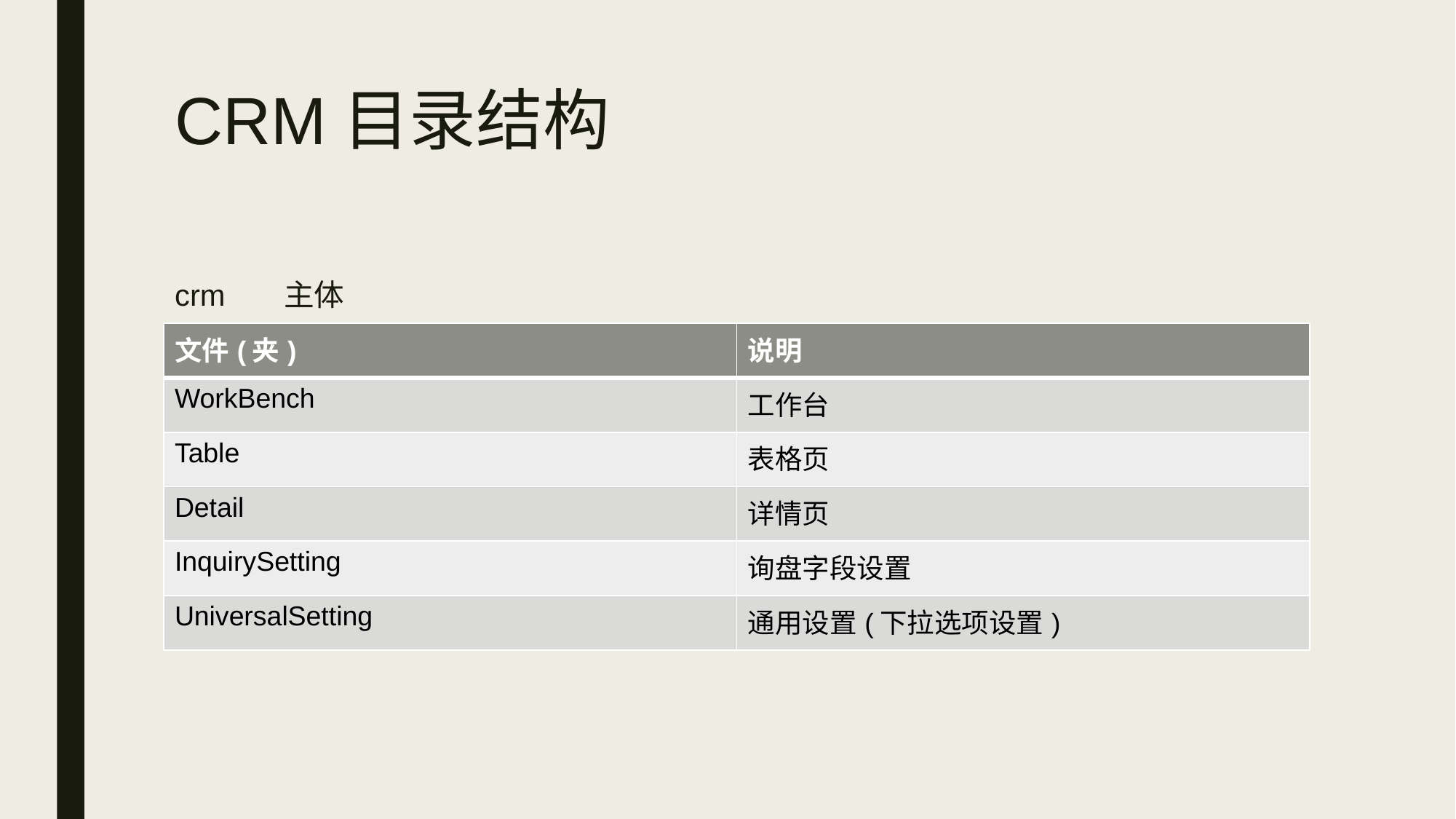

# CRM目录结构
crm	主体
| 文件(夹) | 说明 |
| --- | --- |
| WorkBench | 工作台 |
| Table | 表格页 |
| Detail | 详情页 |
| InquirySetting | 询盘字段设置 |
| UniversalSetting | 通用设置(下拉选项设置) |